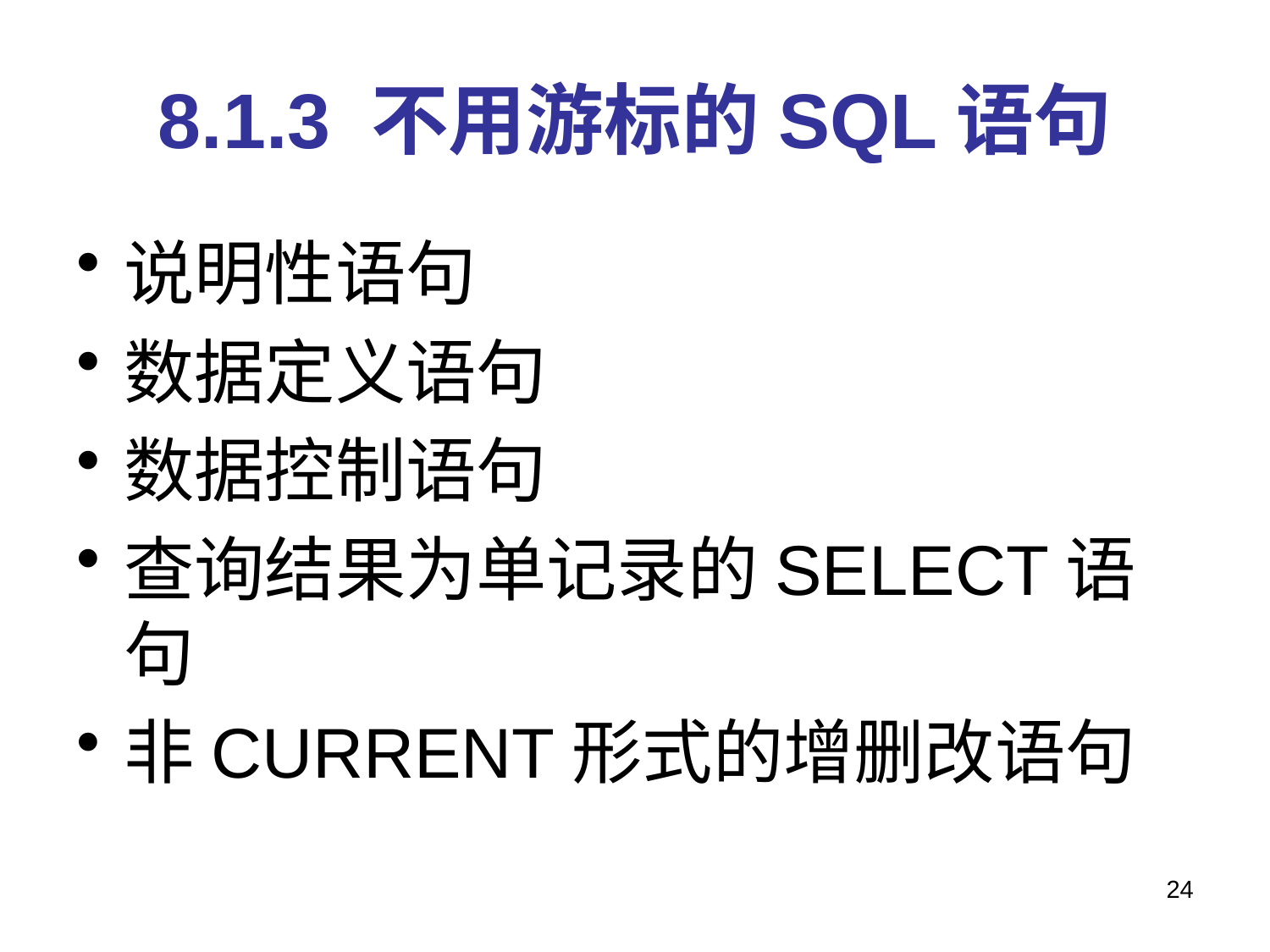

# 8.1.3 不用游标的SQL语句
说明性语句
数据定义语句
数据控制语句
查询结果为单记录的SELECT语句
非CURRENT形式的增删改语句

24